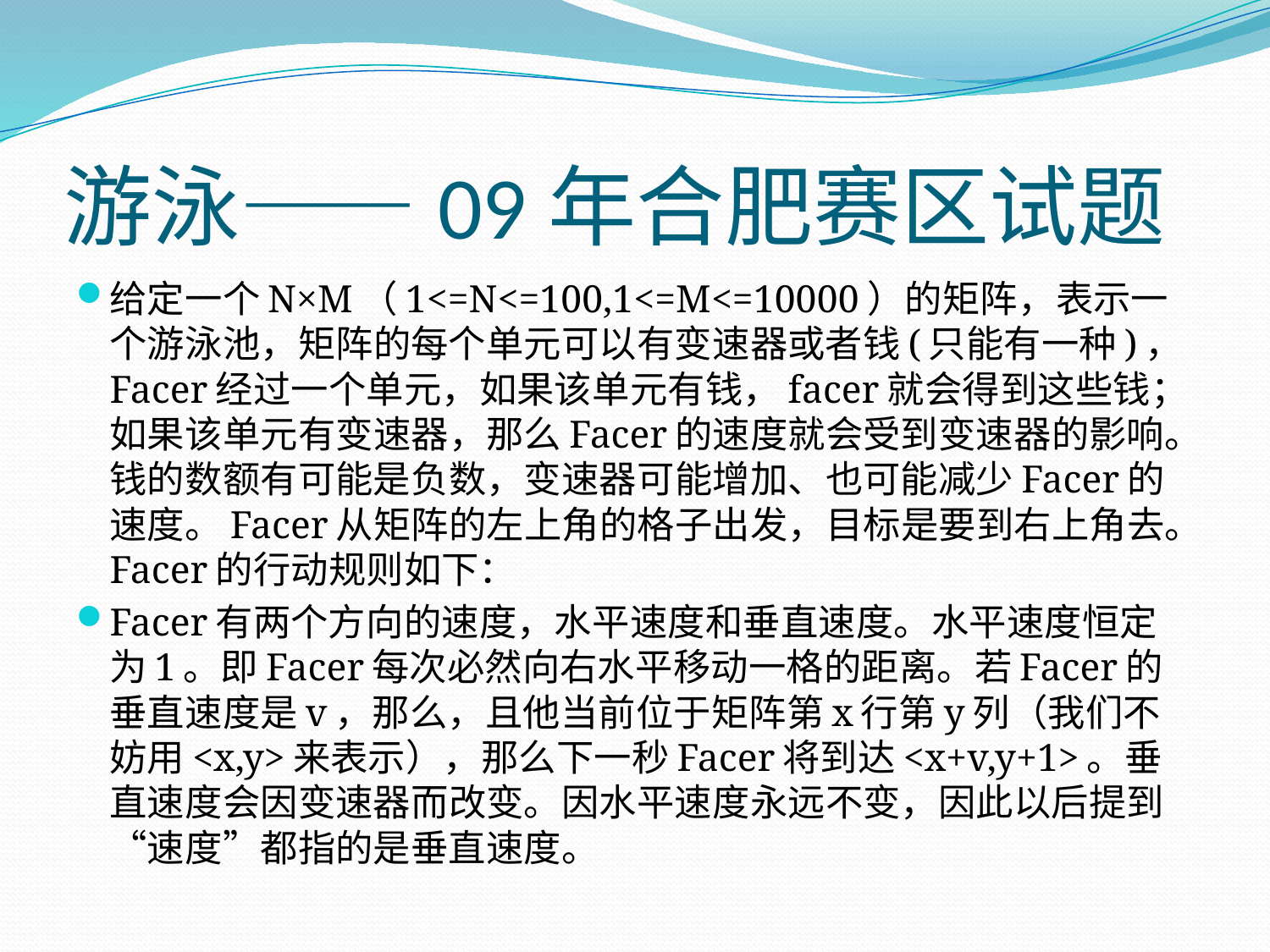

# 游泳——09年合肥赛区试题
给定一个N×M（1<=N<=100,1<=M<=10000）的矩阵，表示一个游泳池，矩阵的每个单元可以有变速器或者钱(只能有一种)，Facer经过一个单元，如果该单元有钱，facer就会得到这些钱；如果该单元有变速器，那么Facer的速度就会受到变速器的影响。钱的数额有可能是负数，变速器可能增加、也可能减少Facer的速度。Facer从矩阵的左上角的格子出发，目标是要到右上角去。Facer的行动规则如下：
Facer有两个方向的速度，水平速度和垂直速度。水平速度恒定为1。即Facer每次必然向右水平移动一格的距离。若Facer的垂直速度是v，那么，且他当前位于矩阵第x行第y列（我们不妨用<x,y>来表示），那么下一秒Facer将到达<x+v,y+1>。垂直速度会因变速器而改变。因水平速度永远不变，因此以后提到“速度”都指的是垂直速度。